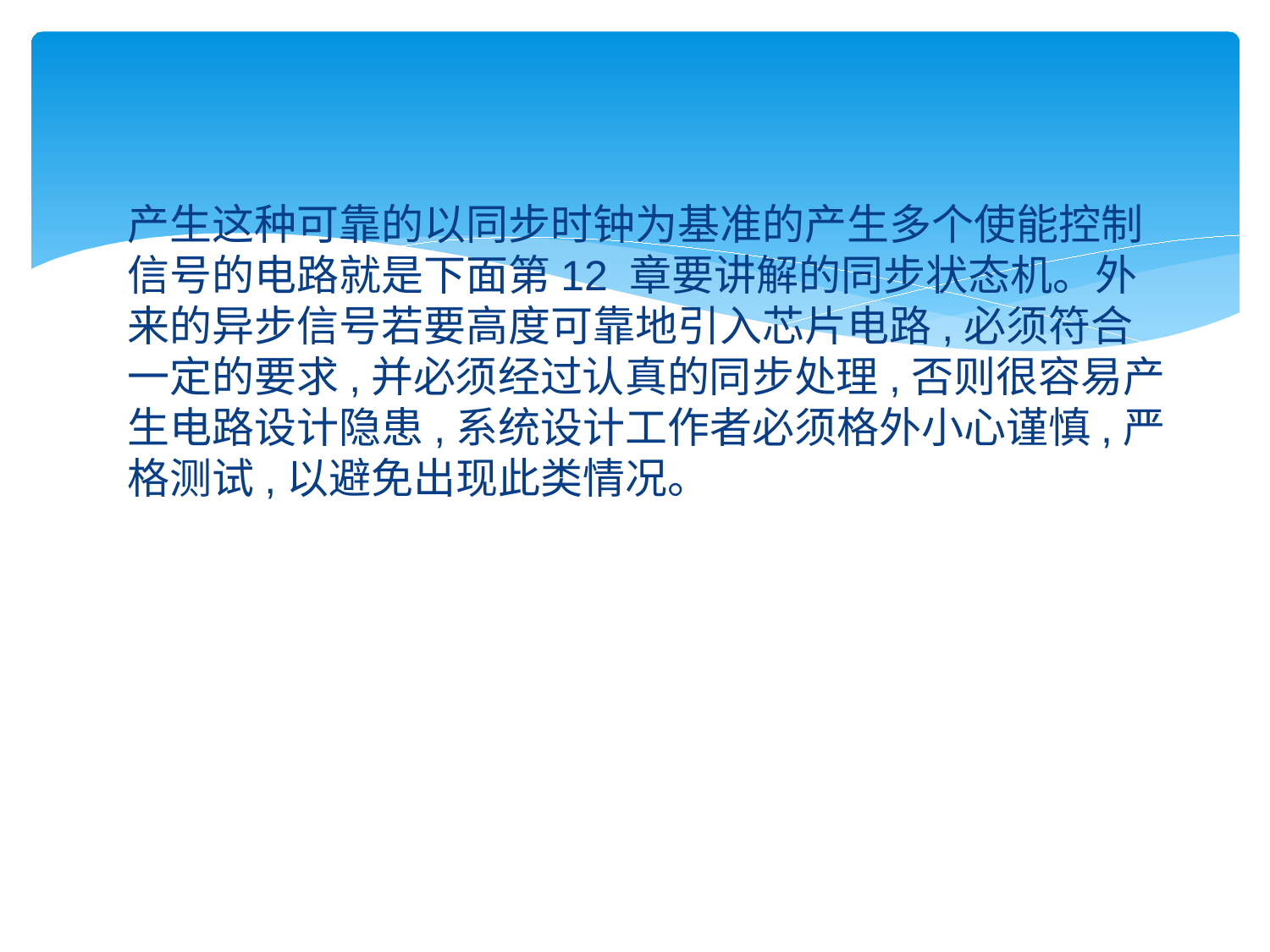

#
产生这种可靠的以同步时钟为基准的产生多个使能控制信号的电路就是下面第12 章要讲解的同步状态机。外来的异步信号若要高度可靠地引入芯片电路,必须符合一定的要求,并必须经过认真的同步处理,否则很容易产生电路设计隐患,系统设计工作者必须格外小心谨慎,严格测试,以避免出现此类情况。